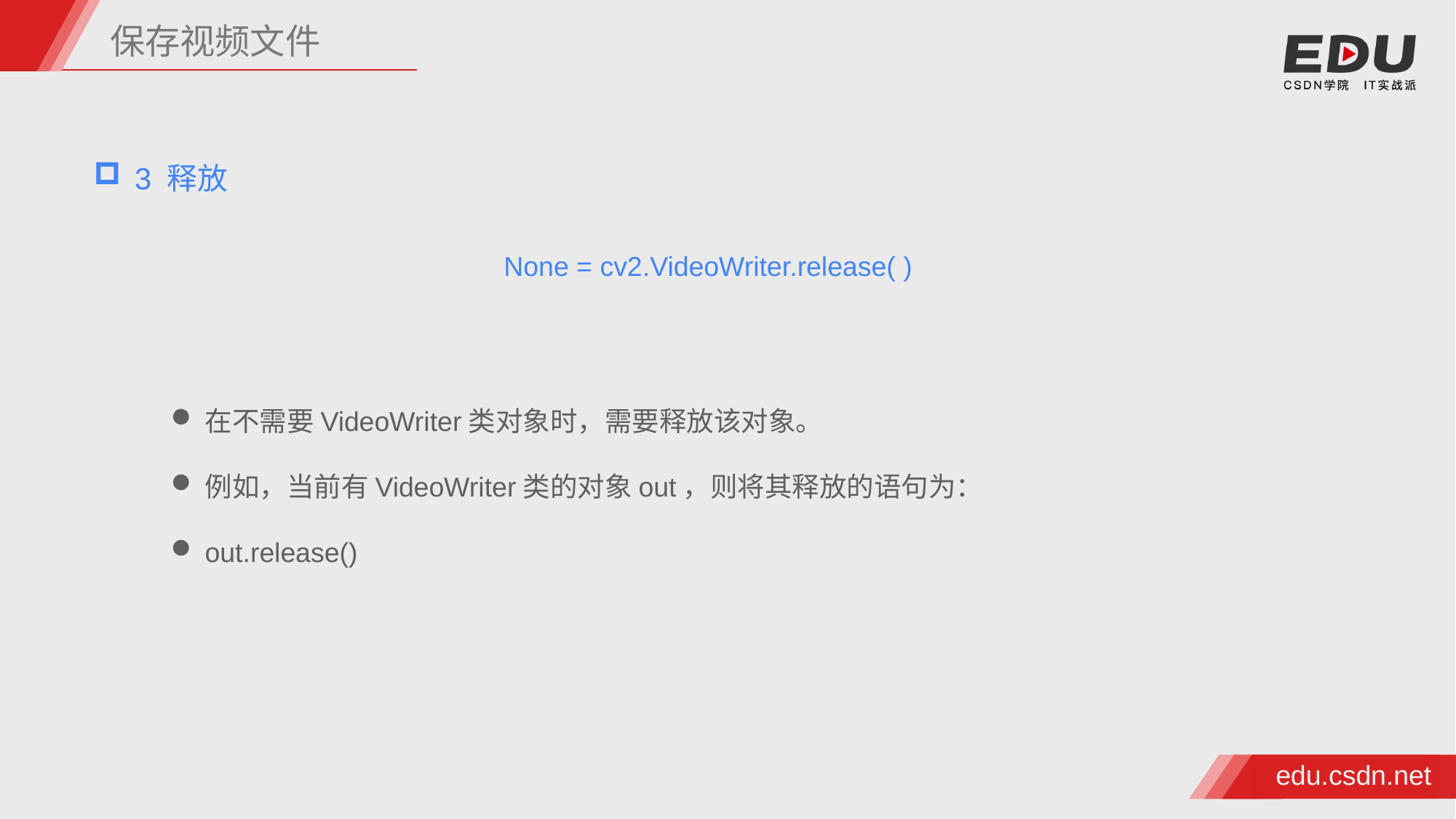

保存视频文件
3 释放
None = cv2.VideoWriter.release( )
在不需要VideoWriter类对象时，需要释放该对象。
例如，当前有VideoWriter类的对象out，则将其释放的语句为：
out.release()